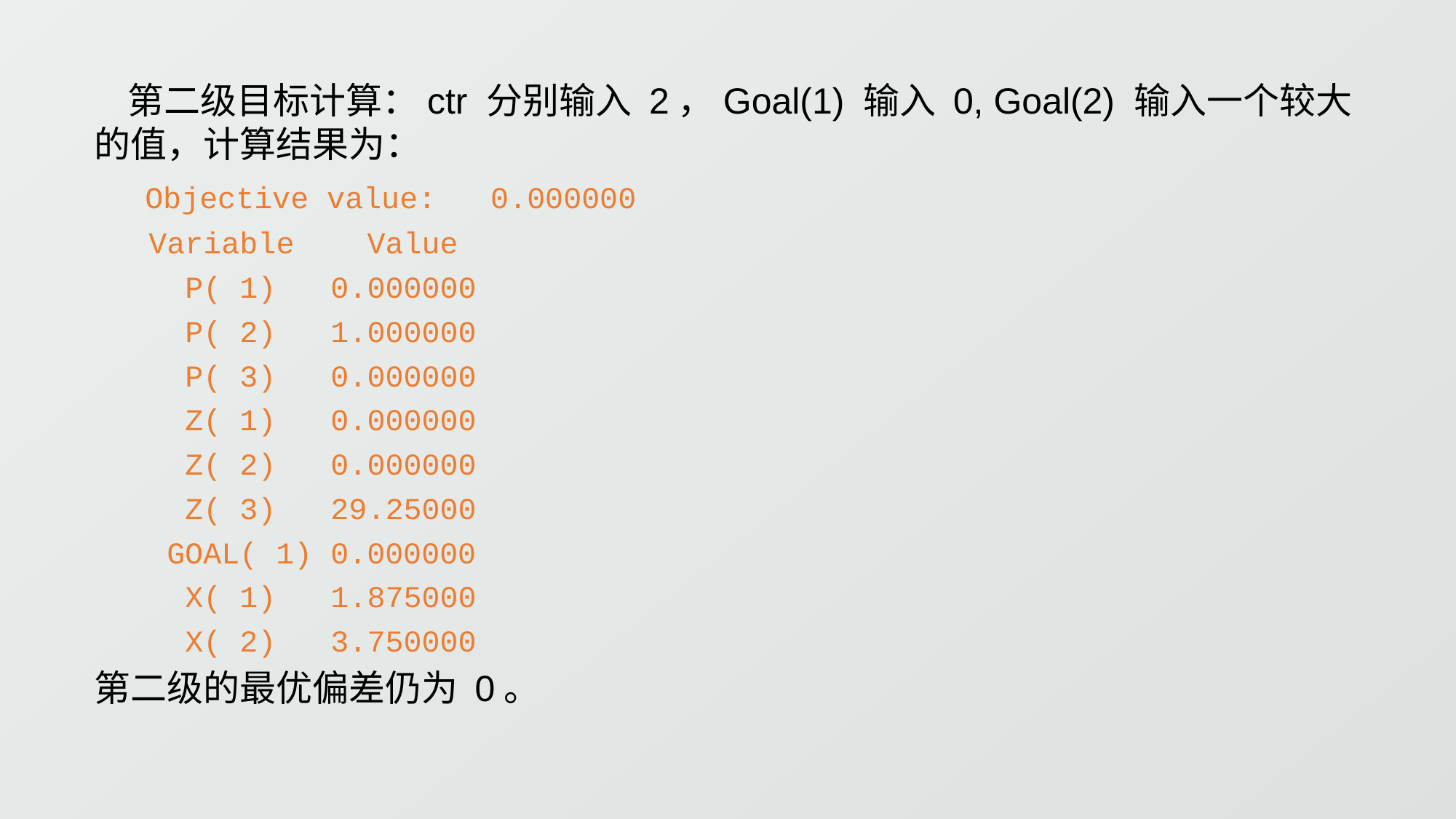

第二级目标计算：ctr 分别输入 2，Goal(1) 输入 0, Goal(2) 输入一个较大的值，计算结果为：
     Objective value:   0.000000
   Variable    Value
     P( 1)   0.000000
     P( 2)   1.000000
     P( 3)   0.000000
     Z( 1)   0.000000
     Z( 2)   0.000000
     Z( 3)   29.25000
    GOAL( 1) 0.000000
     X( 1)   1.875000
     X( 2)   3.750000
第二级的最优偏差仍为 0。